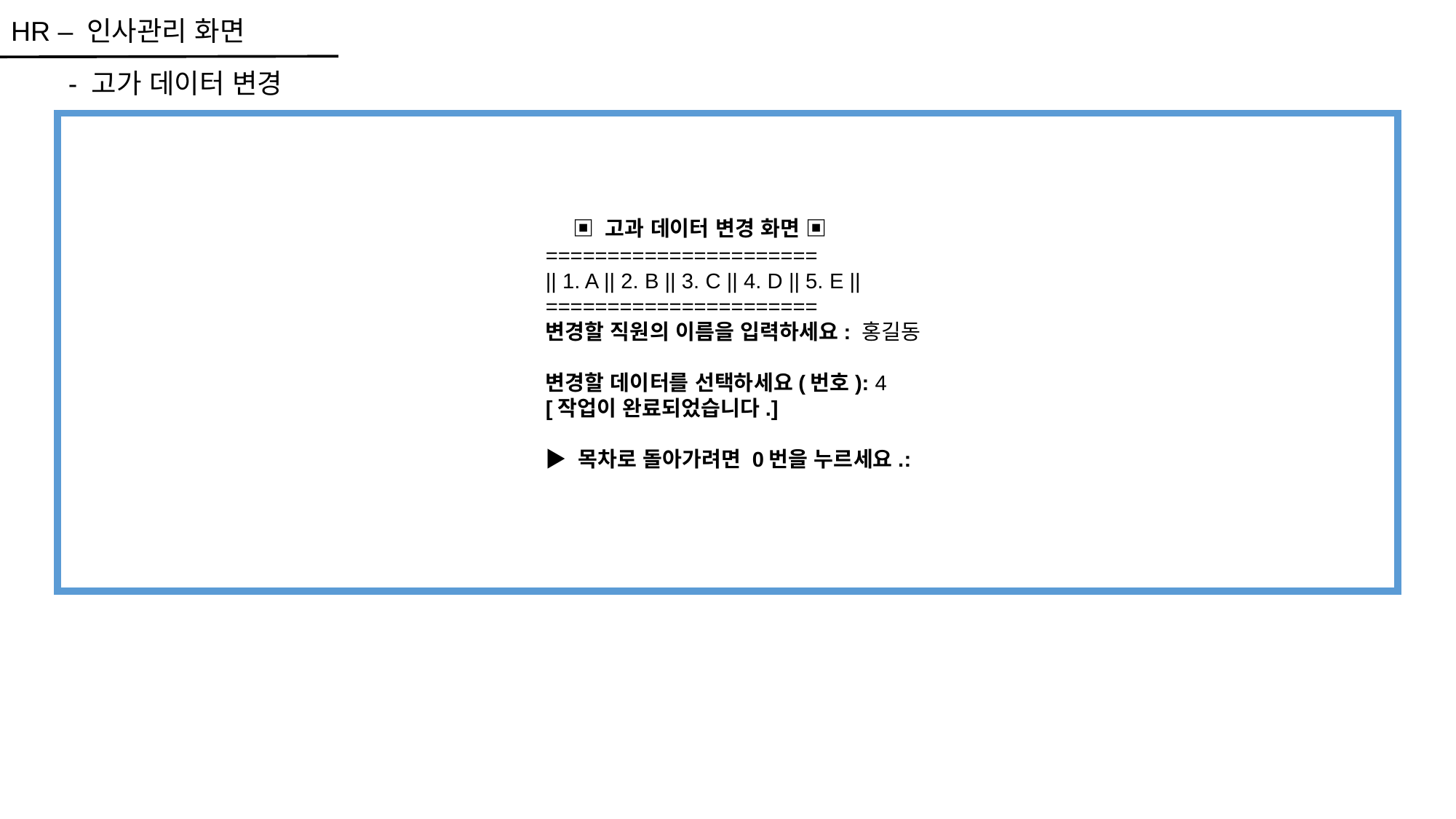

HR – 인사관리 화면
- 고가 데이터 변경

    ▣ 고과 데이터 변경 화면 ▣
======================
|| 1. A || 2. B || 3. C || 4. D || 5. E ||
======================
변경할 직원의 이름을 입력하세요: 홍길동

변경할 데이터를 선택하세요(번호): 4
[작업이 완료되었습니다.]

▶ 목차로 돌아가려면 0번을 누르세요.: